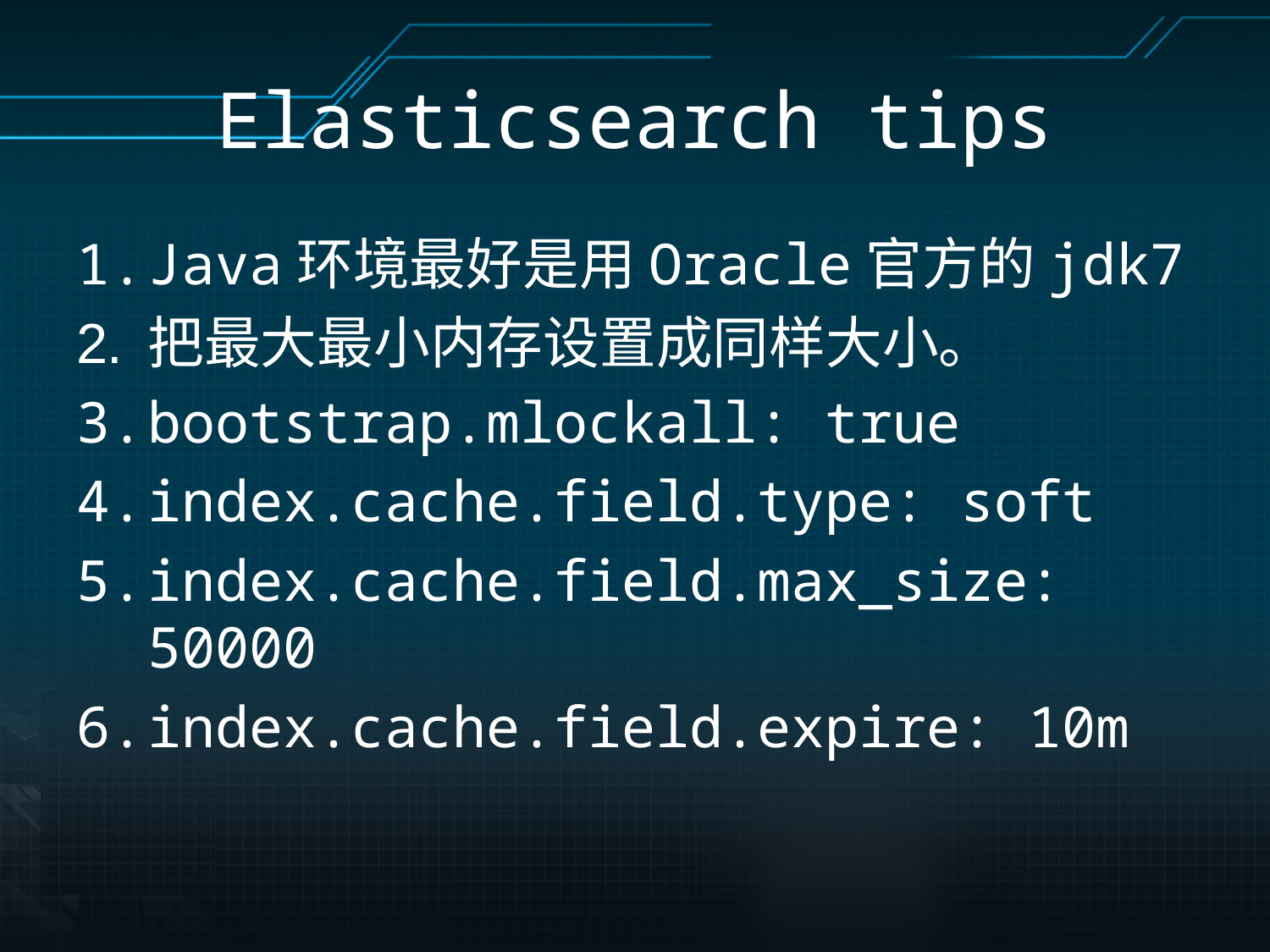

# Elasticsearch tips
Java环境最好是用Oracle官方的jdk7
把最大最小内存设置成同样大小。
bootstrap.mlockall: true
index.cache.field.type: soft
index.cache.field.max_size: 50000
index.cache.field.expire: 10m